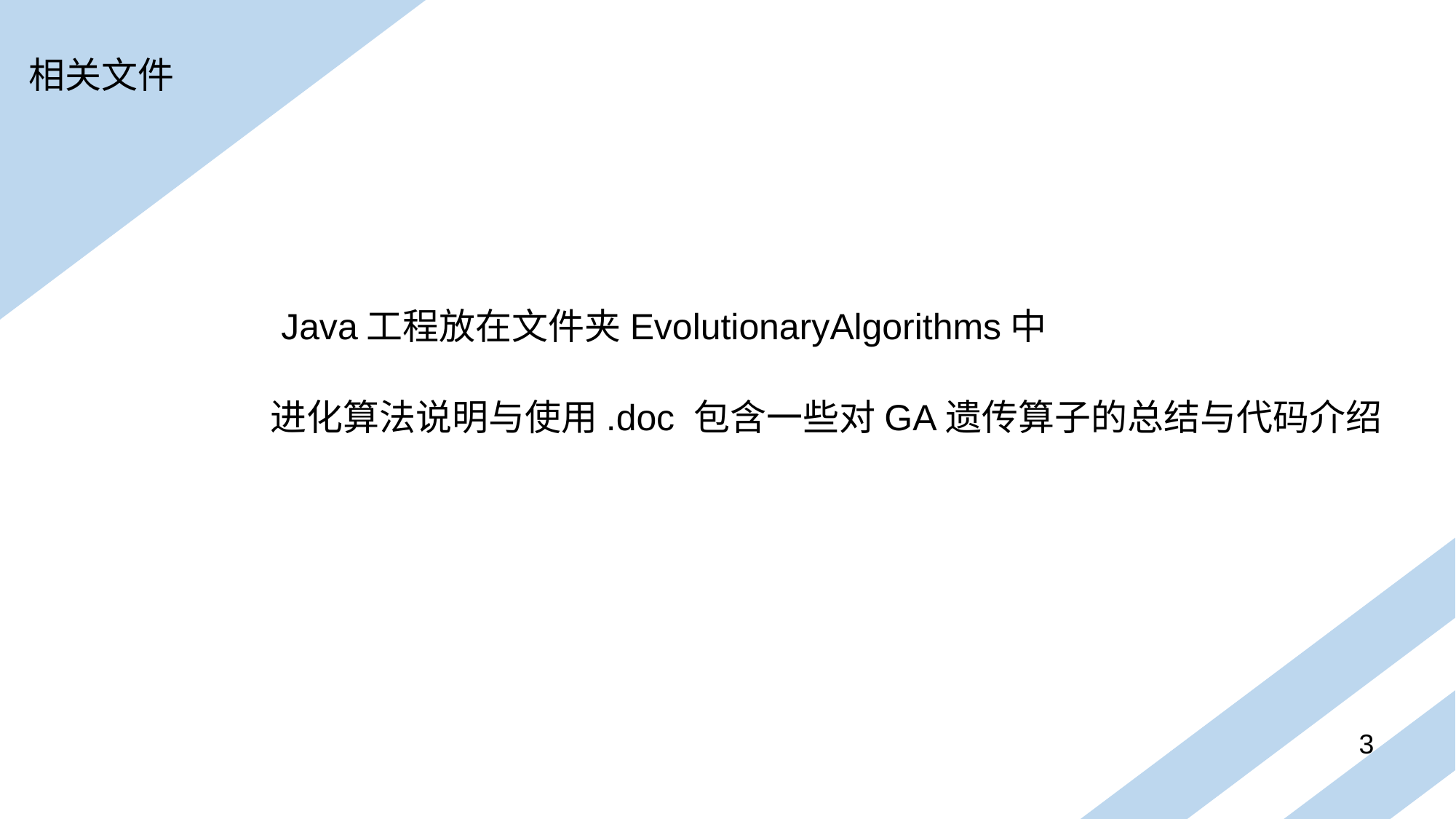

相关文件
Java工程放在文件夹EvolutionaryAlgorithms中
进化算法说明与使用.doc 包含一些对GA遗传算子的总结与代码介绍

3